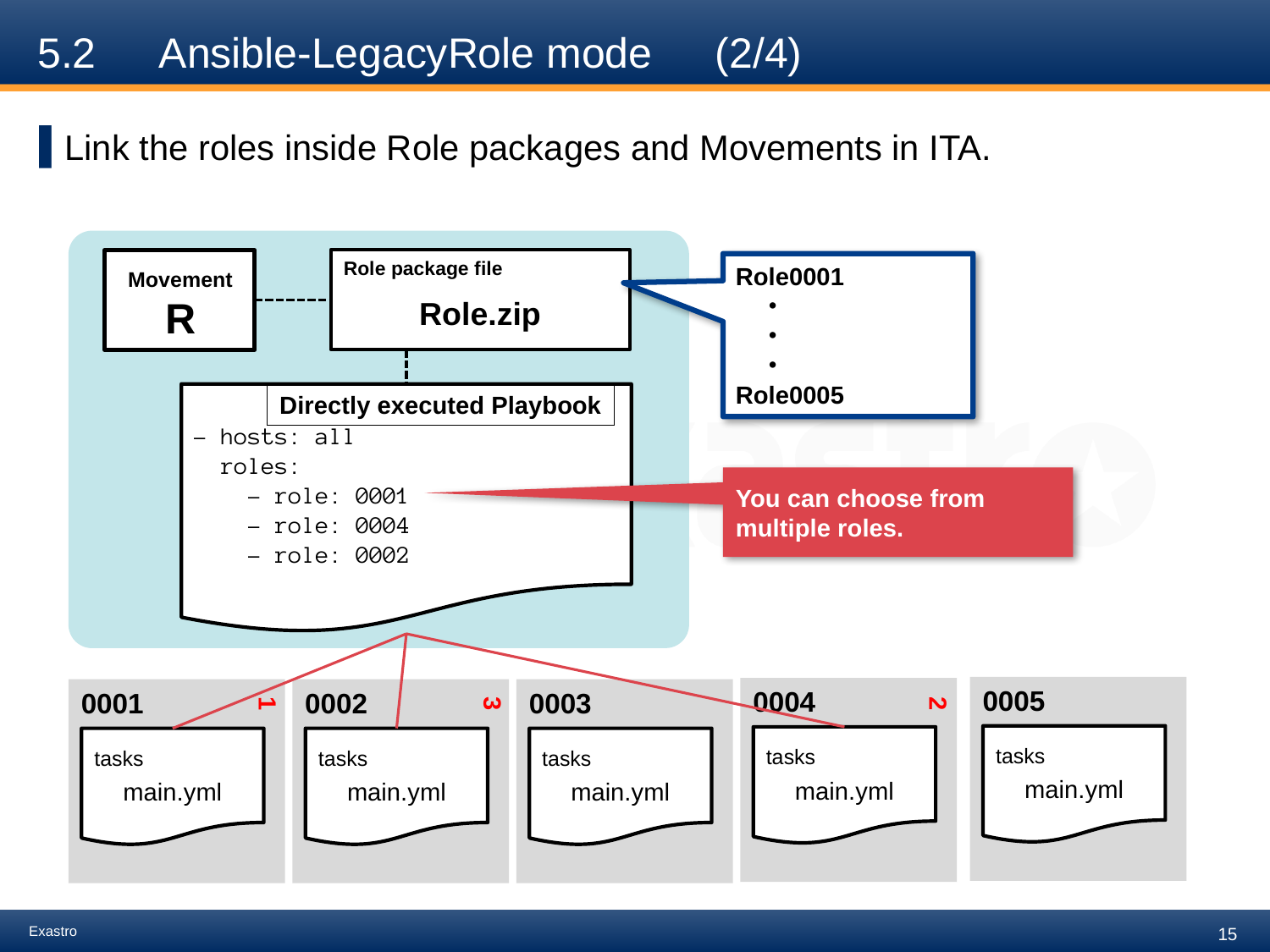

# 5.2　Ansible-LegacyRole mode　(2/4)
Link the roles inside Role packages and Movements in ITA.

Role package file

Role.zip

Movement
R
Role0001
　・
　・
　・
Role0005
Directly executed Playbook

- hosts: all
  roles:
    - role: 0001
    - role: 0004
    - role: 0002

You can choose from
multiple roles.
0005
tasks

main.yml
0004
tasks

main.yml
0001
tasks

main.yml
0002
tasks

main.yml
0003
tasks

main.yml
1
3
2